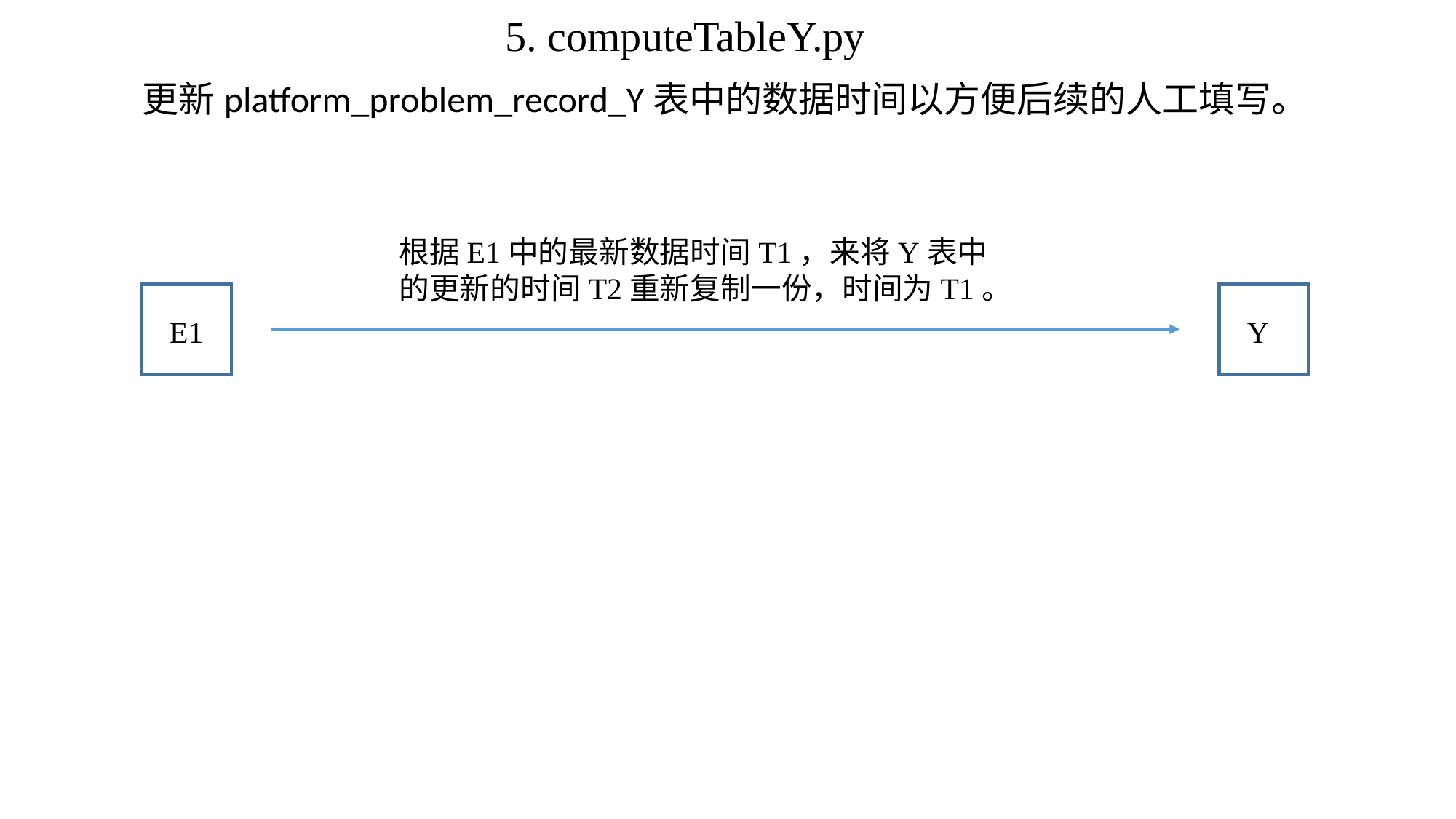

5. computeTableY.py
更新platform_problem_record_Y表中的数据时间以方便后续的人工填写。
根据E1中的最新数据时间T1，来将Y表中的更新的时间T2重新复制一份，时间为T1。

Y

E1